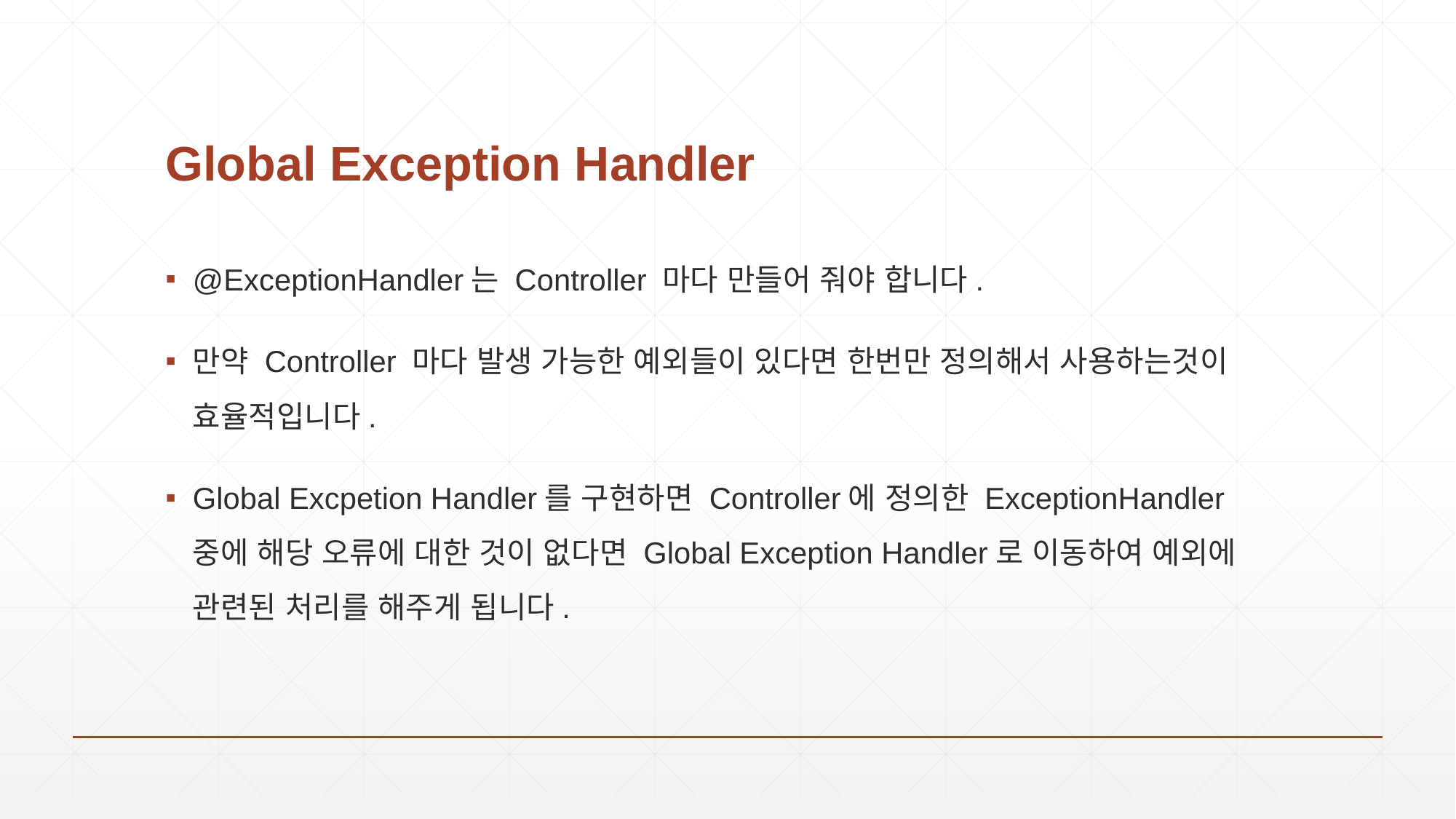

# Global Exception Handler
@ExceptionHandler는 Controller 마다 만들어 줘야 합니다.
만약 Controller 마다 발생 가능한 예외들이 있다면 한번만 정의해서 사용하는것이 효율적입니다.
Global Excpetion Handler를 구현하면 Controller에 정의한 ExceptionHandler 중에 해당 오류에 대한 것이 없다면 Global Exception Handler로 이동하여 예외에 관련된 처리를 해주게 됩니다.